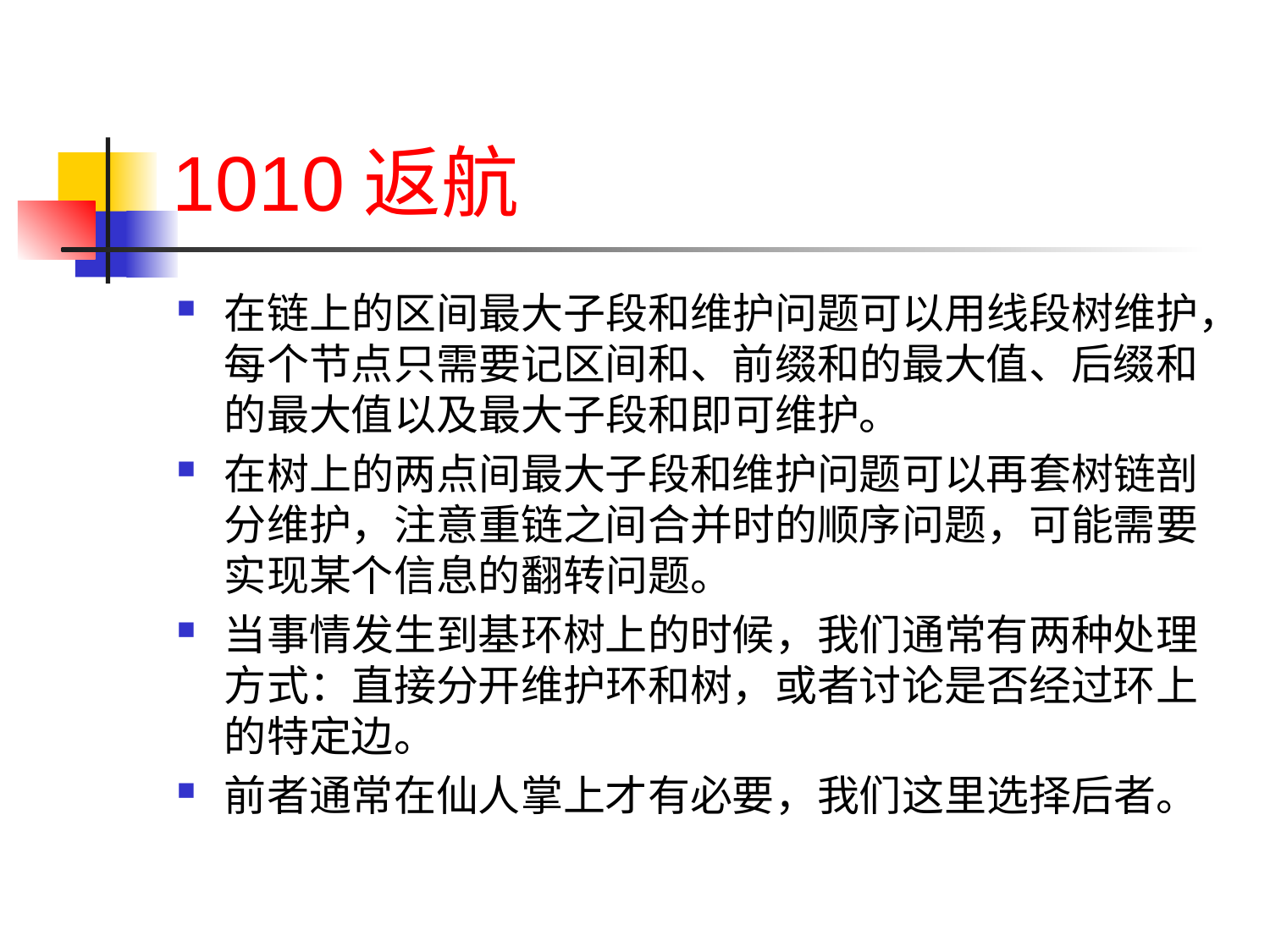

# 1010返航
在链上的区间最大子段和维护问题可以用线段树维护，每个节点只需要记区间和、前缀和的最大值、后缀和的最大值以及最大子段和即可维护。
在树上的两点间最大子段和维护问题可以再套树链剖分维护，注意重链之间合并时的顺序问题，可能需要实现某个信息的翻转问题。
当事情发生到基环树上的时候，我们通常有两种处理方式：直接分开维护环和树，或者讨论是否经过环上的特定边。
前者通常在仙人掌上才有必要，我们这里选择后者。